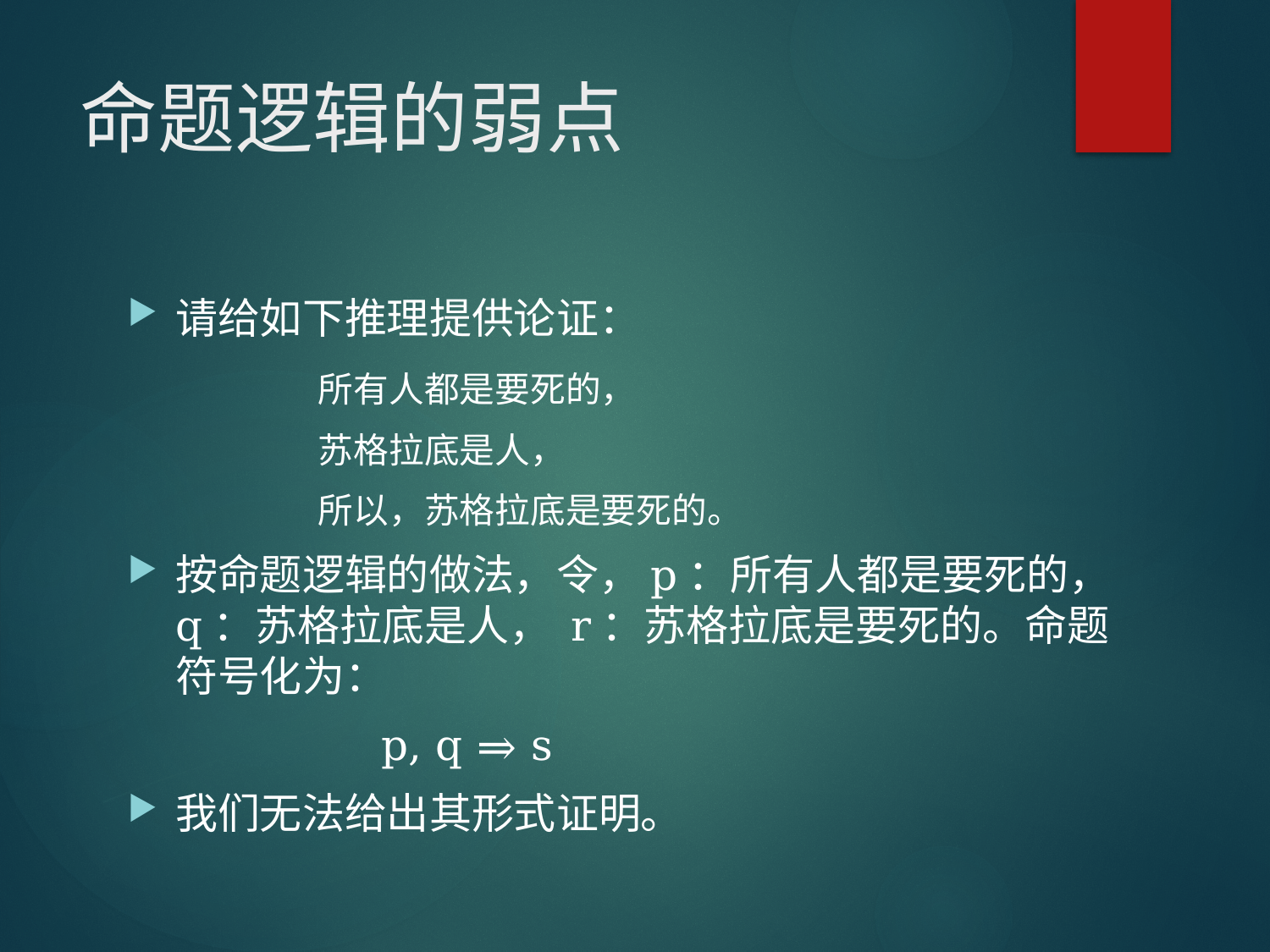

# 命题逻辑的弱点
请给如下推理提供论证：
	所有人都是要死的，
	苏格拉底是人，
	所以，苏格拉底是要死的。
按命题逻辑的做法，令，p：所有人都是要死的，q：苏格拉底是人， r：苏格拉底是要死的。命题符号化为：
		p, q ⇒ s
我们无法给出其形式证明。